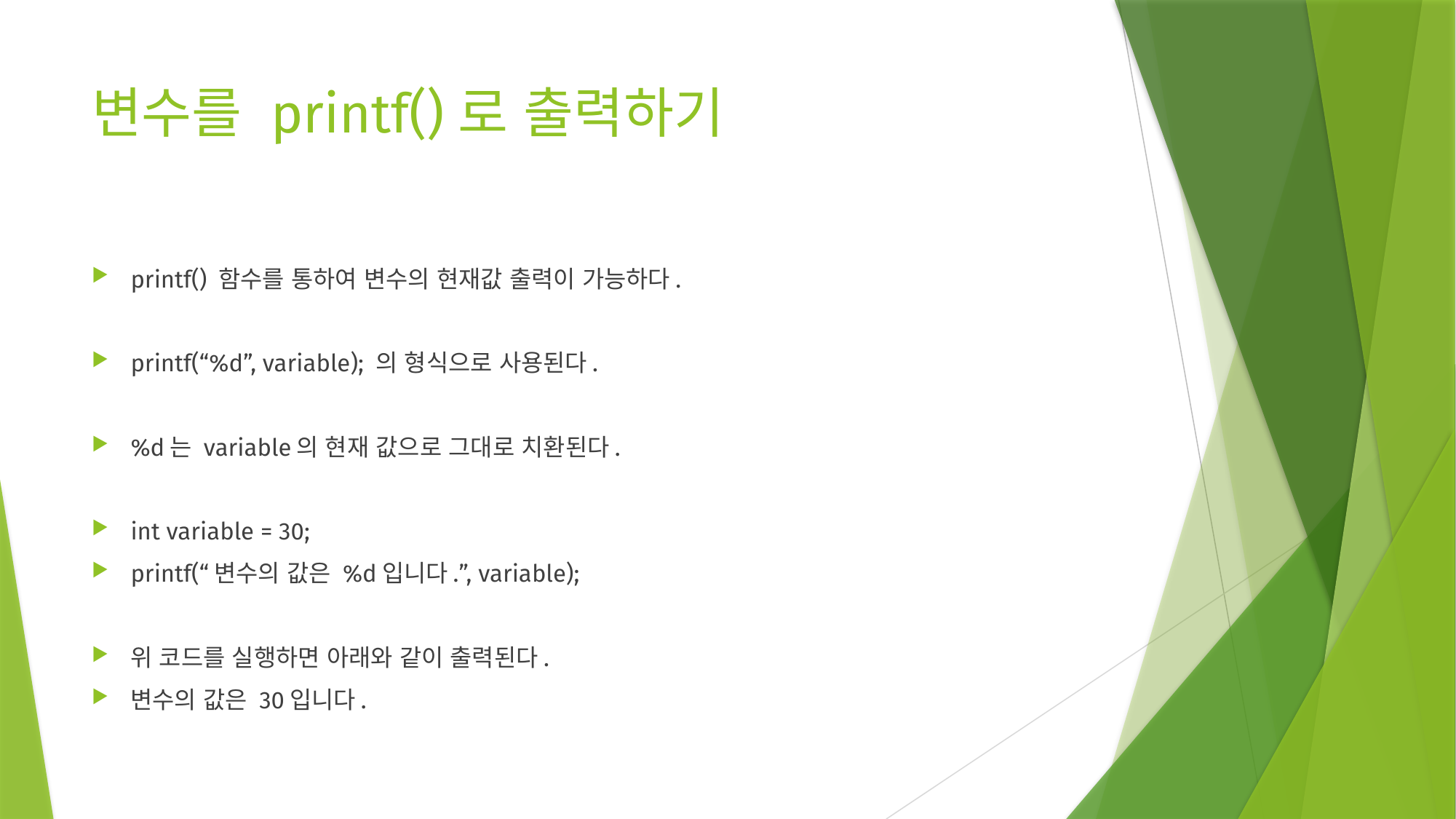

# 변수를 printf()로 출력하기
printf() 함수를 통하여 변수의 현재값 출력이 가능하다.

printf(“%d”, variable); 의 형식으로 사용된다.

%d는 variable의 현재 값으로 그대로 치환된다.

int variable = 30;
printf(“변수의 값은 %d입니다.”, variable);

위 코드를 실행하면 아래와 같이 출력된다.
변수의 값은 30입니다.